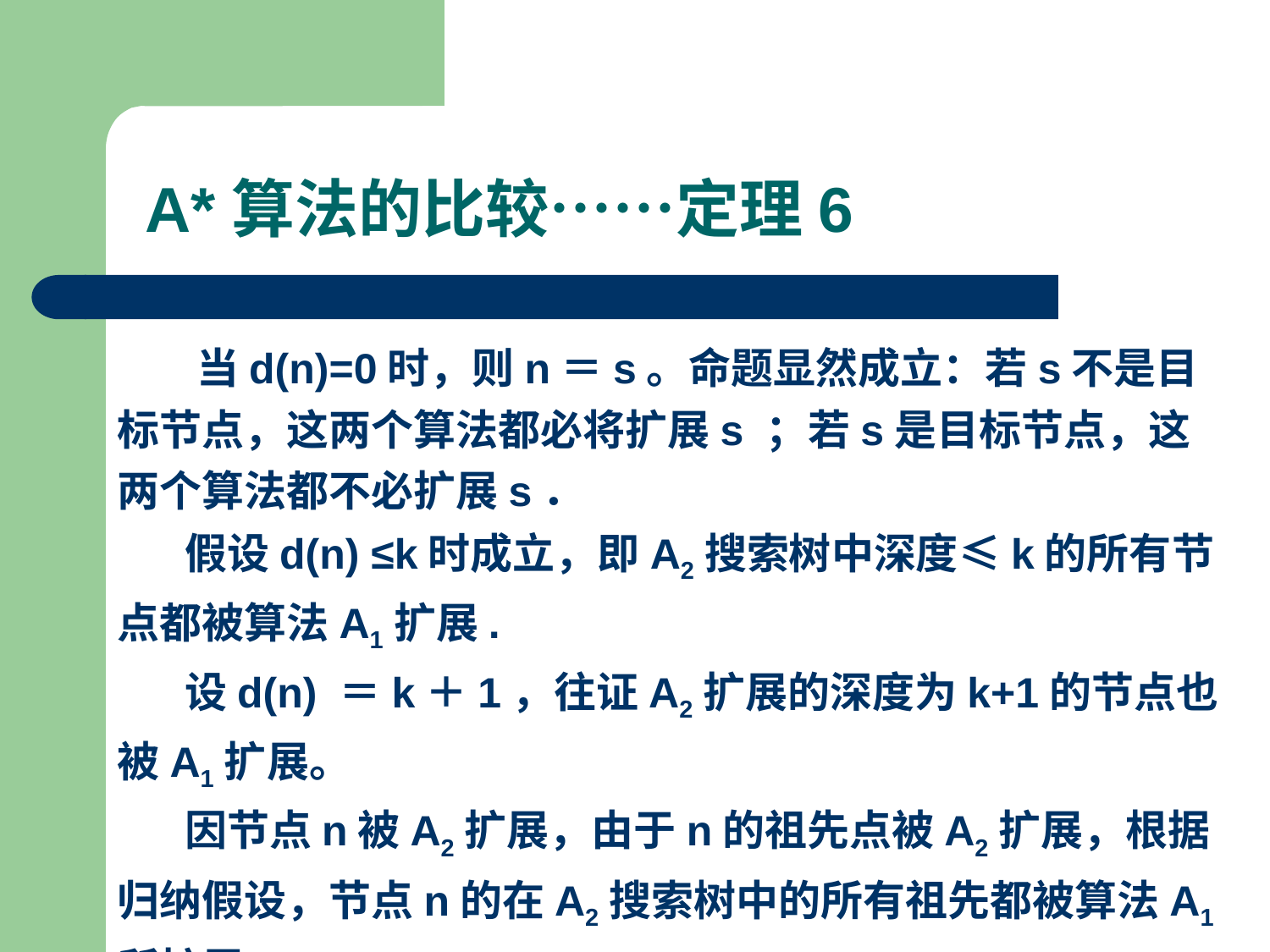

A*算法的比较……定理6
      当d(n)=0时，则n＝s。命题显然成立：若s不是目标节点，这两个算法都必将扩展s ；若s是目标节点，这两个算法都不必扩展s．
      假设d(n) ≤k时成立，即A2搜索树中深度≤k的所有节点都被算法A1扩展.
      设d(n) ＝k＋1，往证A2扩展的深度为k+1的节点也被A1扩展。
      因节点n被A2扩展，由于n的祖先点被A2扩展，根据归纳假设，节点n的在A2搜索树中的所有祖先都被算法A1所扩展．
58